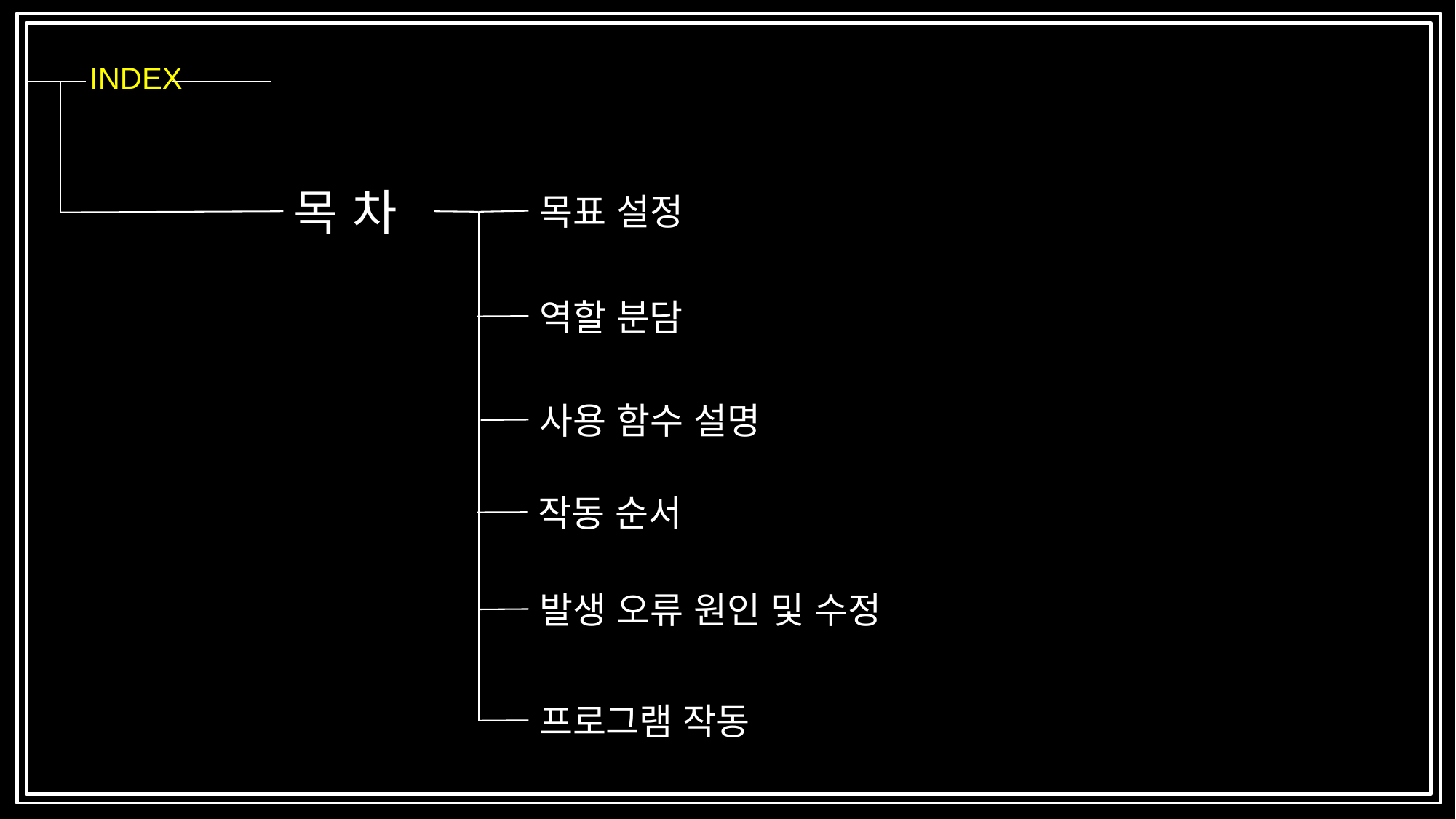

목 차
목표 설정
사용 함수 설명
작동 순서
발생 오류 원인 및 수정
프로그램 작동
역할 분담